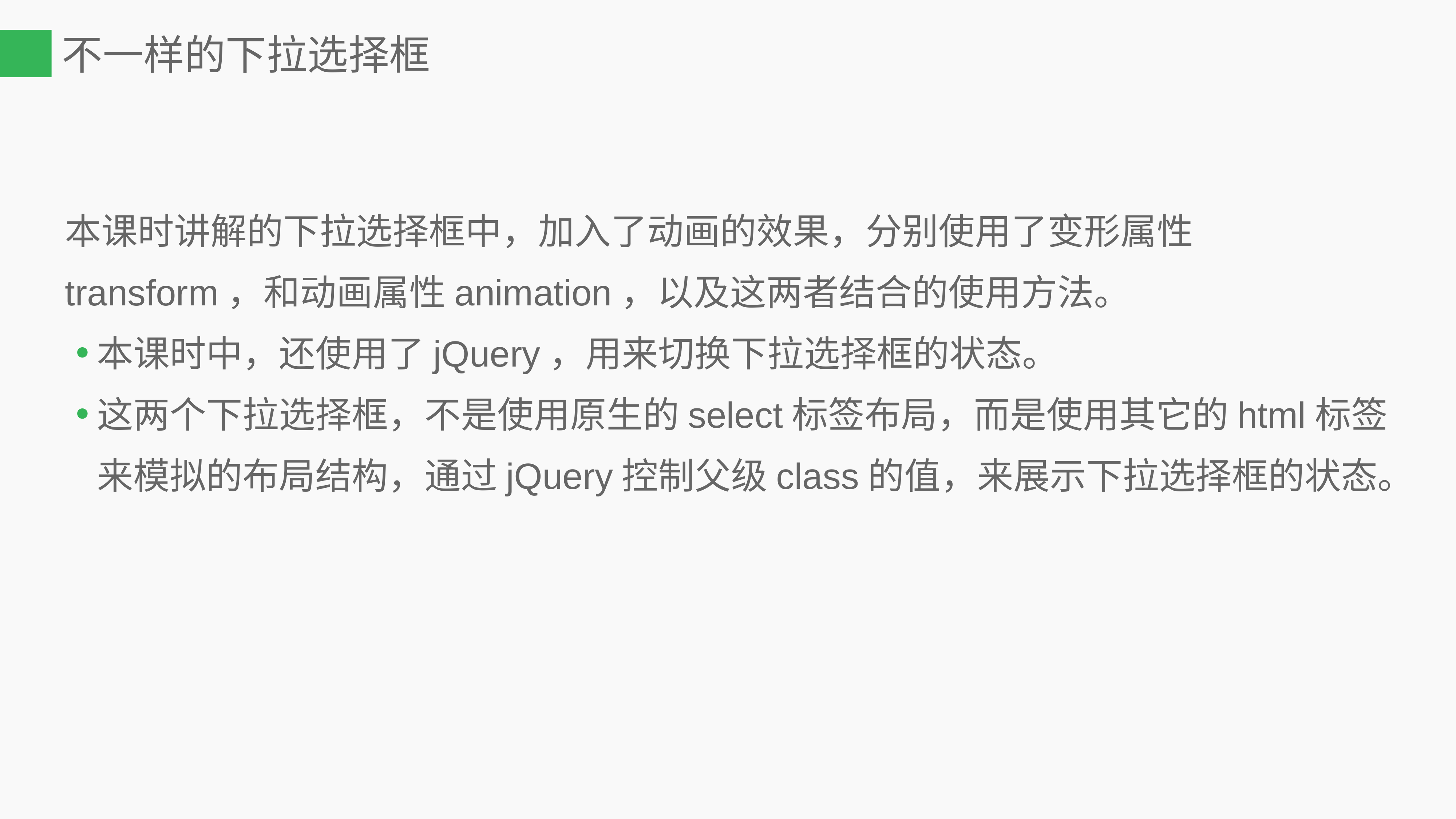

# 不一样的下拉选择框
本课时讲解的下拉选择框中，加入了动画的效果，分别使用了变形属性transform，和动画属性animation，以及这两者结合的使用方法。
本课时中，还使用了jQuery，用来切换下拉选择框的状态。
这两个下拉选择框，不是使用原生的select标签布局，而是使用其它的html标签来模拟的布局结构，通过jQuery控制父级class的值，来展示下拉选择框的状态。